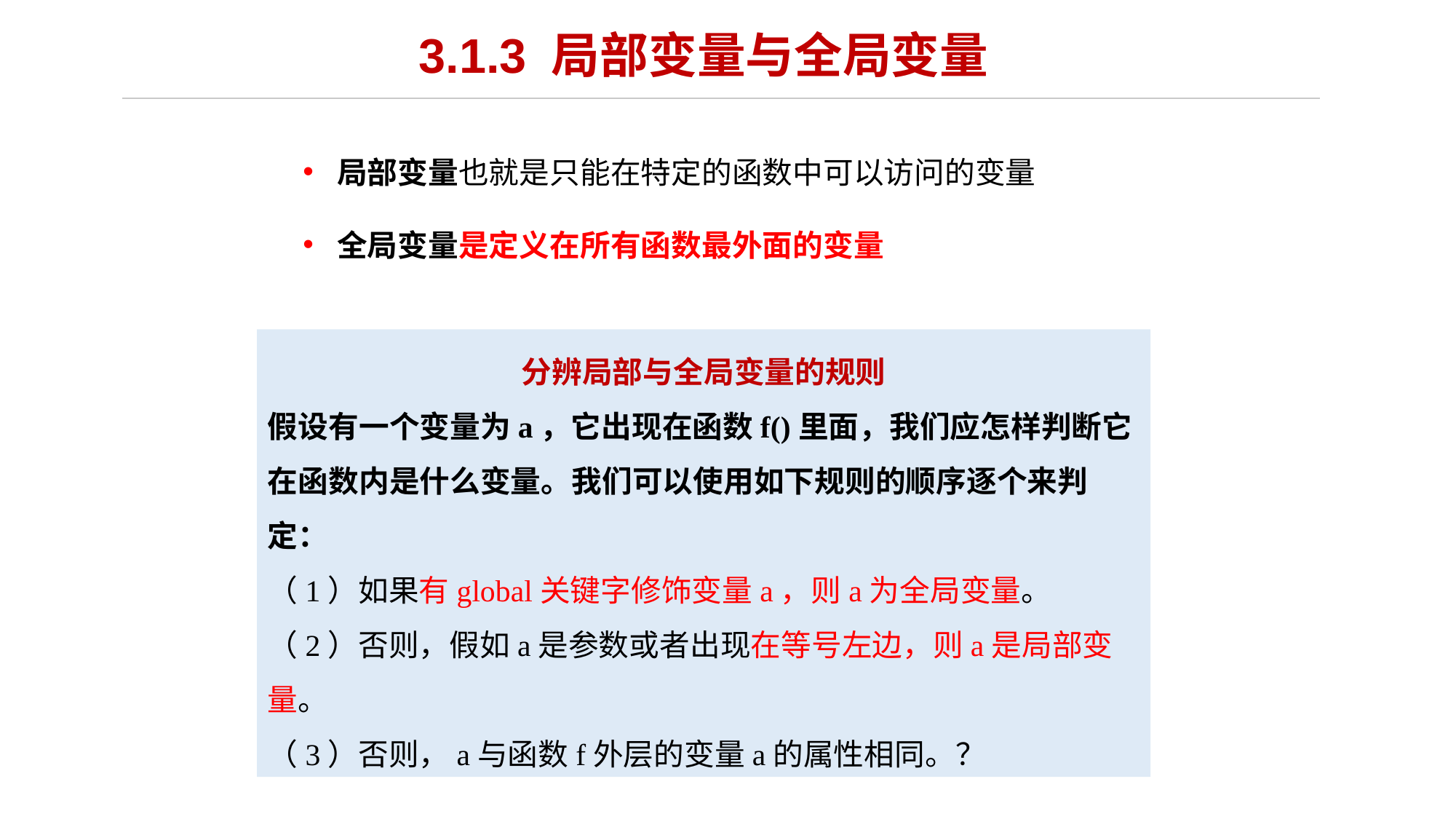

# 3.1.3 局部变量与全局变量
局部变量也就是只能在特定的函数中可以访问的变量

全局变量是定义在所有函数最外面的变量
分辨局部与全局变量的规则
假设有一个变量为a，它出现在函数f()里面，我们应怎样判断它在函数内是什么变量。我们可以使用如下规则的顺序逐个来判定：
（1）如果有global关键字修饰变量a，则a为全局变量。
（2）否则，假如a是参数或者出现在等号左边，则a是局部变量。
（3）否则，a与函数f外层的变量a的属性相同。？